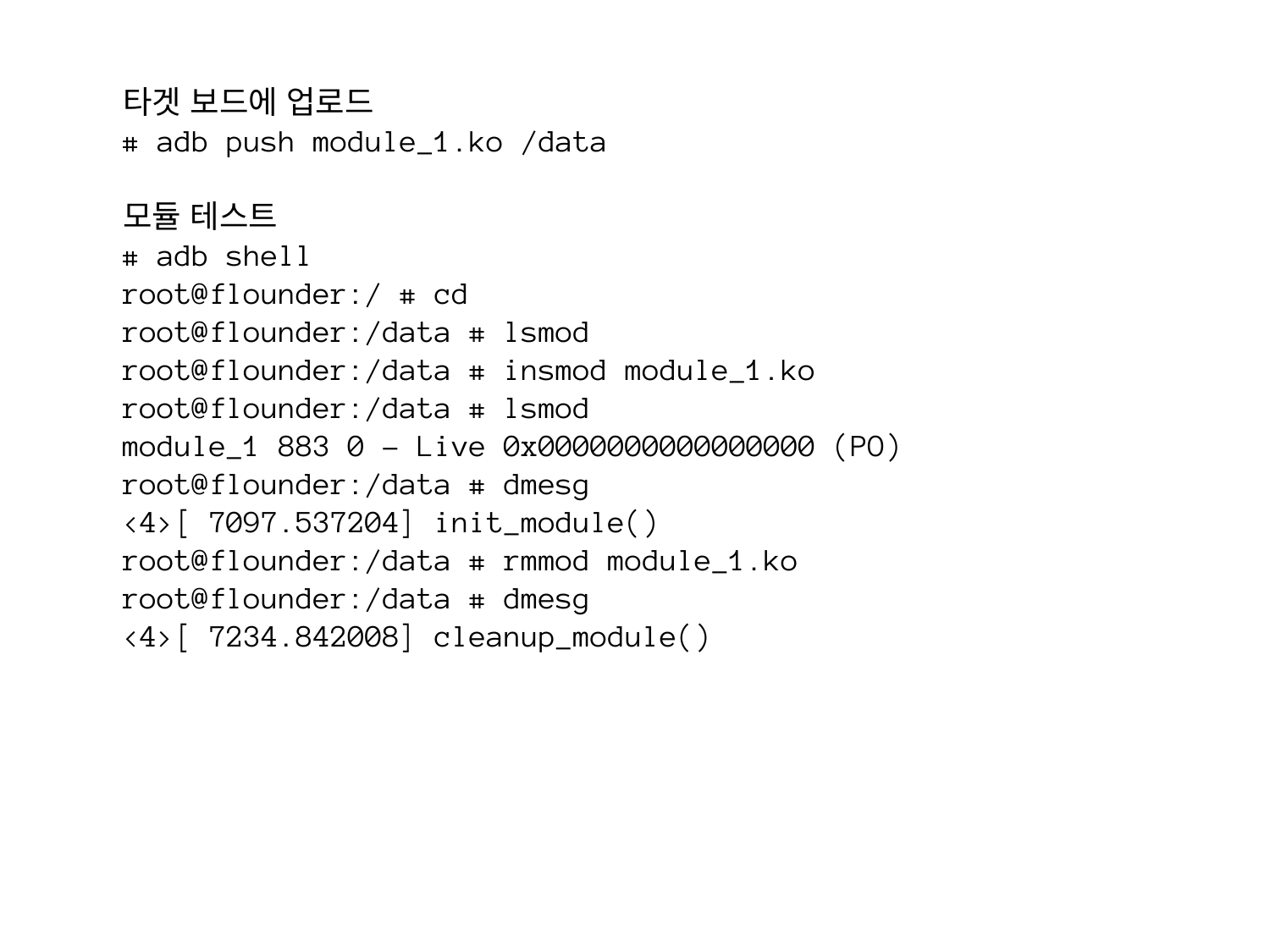

타겟 보드에 업로드
# adb push module_1.ko /data

모듈 테스트
# adb shell
root@flounder:/ # cd
root@flounder:/data # lsmod
root@flounder:/data # insmod module_1.ko
root@flounder:/data # lsmod
module_1 883 0 - Live 0x0000000000000000 (PO)
root@flounder:/data # dmesg
<4>[ 7097.537204] init_module()
root@flounder:/data # rmmod module_1.ko
root@flounder:/data # dmesg
<4>[ 7234.842008] cleanup_module()